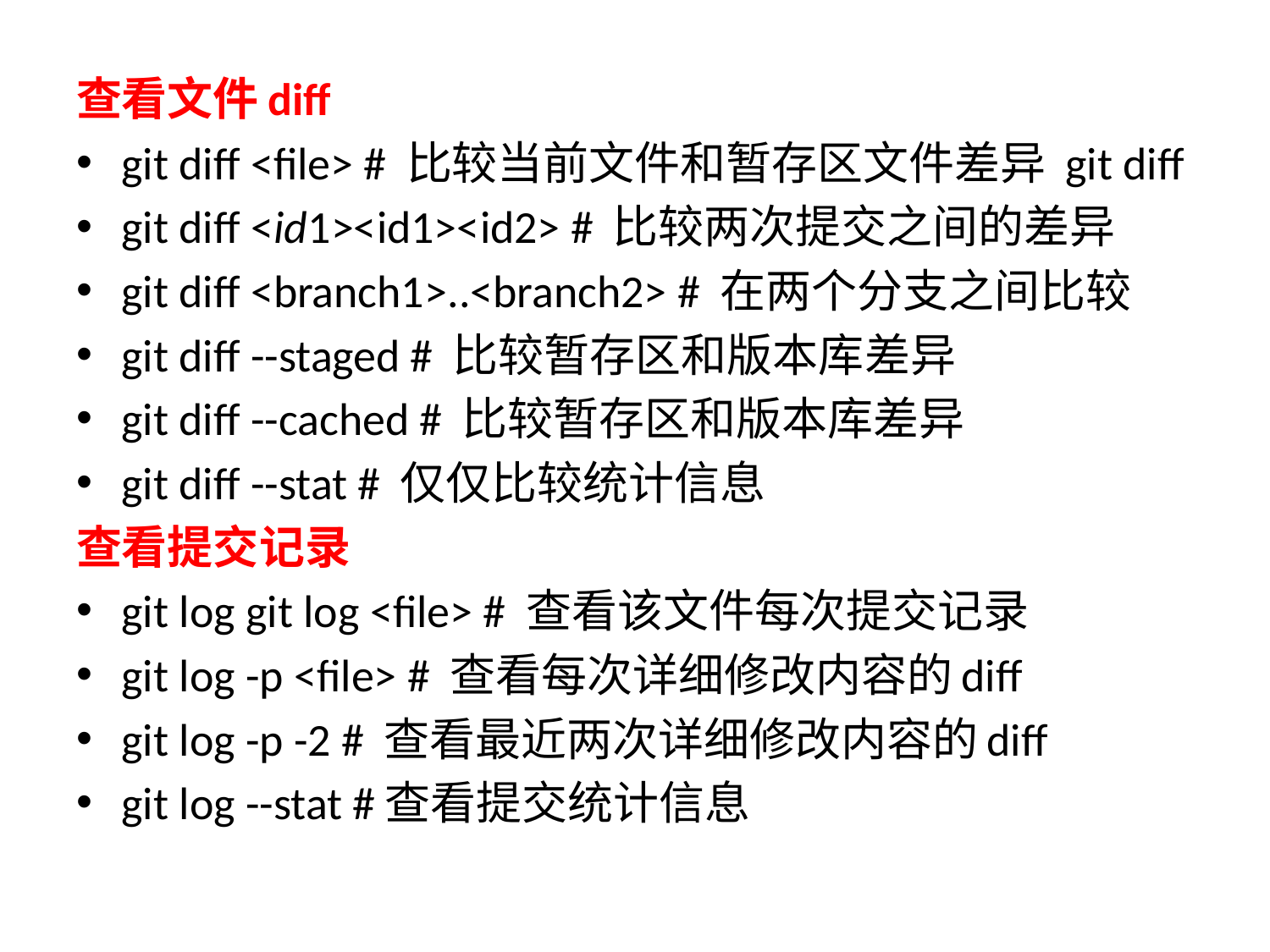

查看文件diff
git diff <file> # 比较当前文件和暂存区文件差异 git diff
git diff <id1><id1><id2> # 比较两次提交之间的差异
git diff <branch1>..<branch2> # 在两个分支之间比较
git diff --staged # 比较暂存区和版本库差异
git diff --cached # 比较暂存区和版本库差异
git diff --stat # 仅仅比较统计信息
查看提交记录
git log git log <file> # 查看该文件每次提交记录
git log -p <file> # 查看每次详细修改内容的diff
git log -p -2 # 查看最近两次详细修改内容的diff
git log --stat #查看提交统计信息